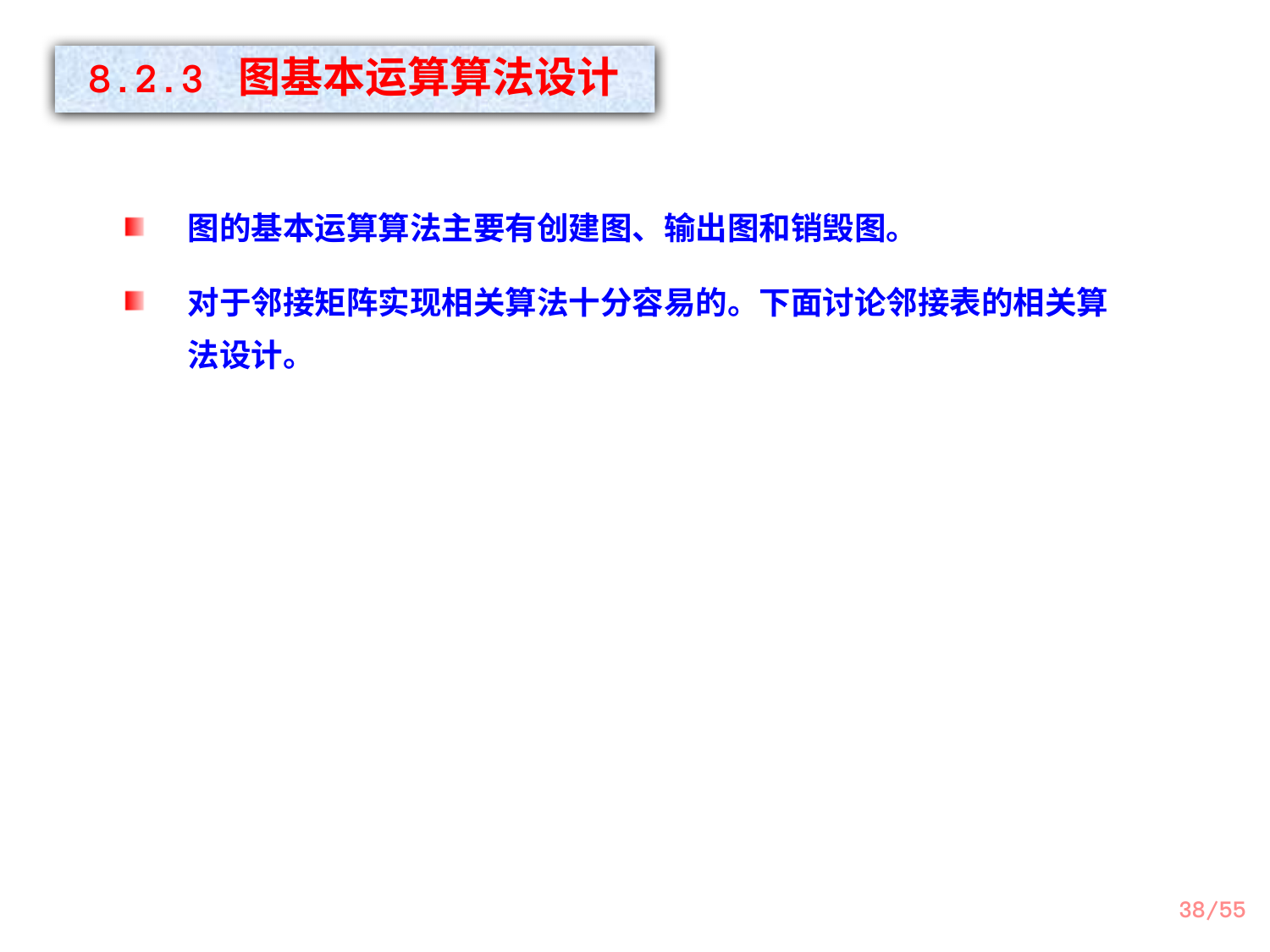

8.2.3 图基本运算算法设计
图的基本运算算法主要有创建图、输出图和销毁图。
对于邻接矩阵实现相关算法十分容易的。下面讨论邻接表的相关算法设计。
38/55